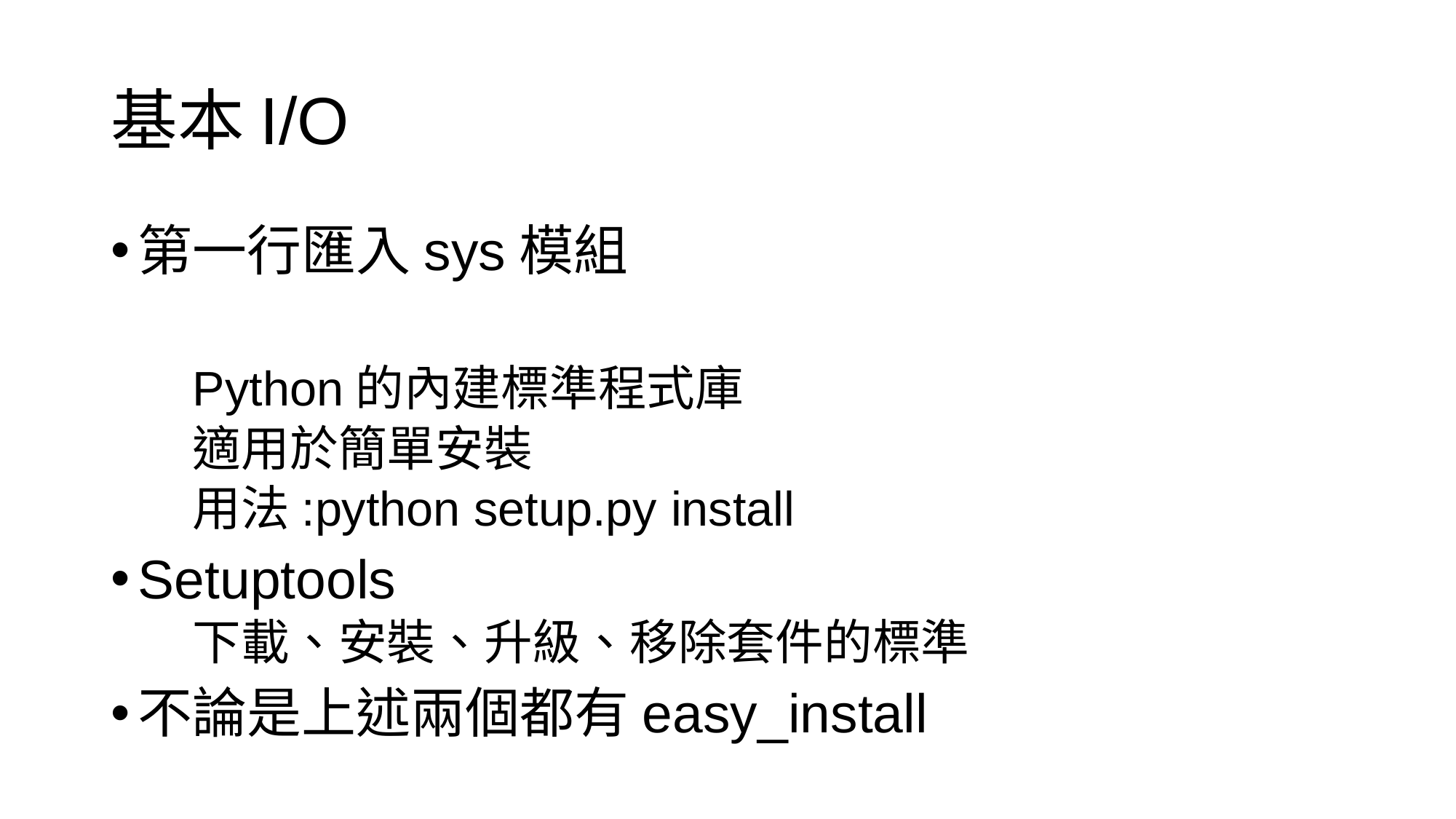

# 基本I/O
第一行匯入sys模組

Python的內建標準程式庫
適用於簡單安裝
用法:python setup.py install
Setuptools
下載、安裝、升級、移除套件的標準
不論是上述兩個都有easy_install